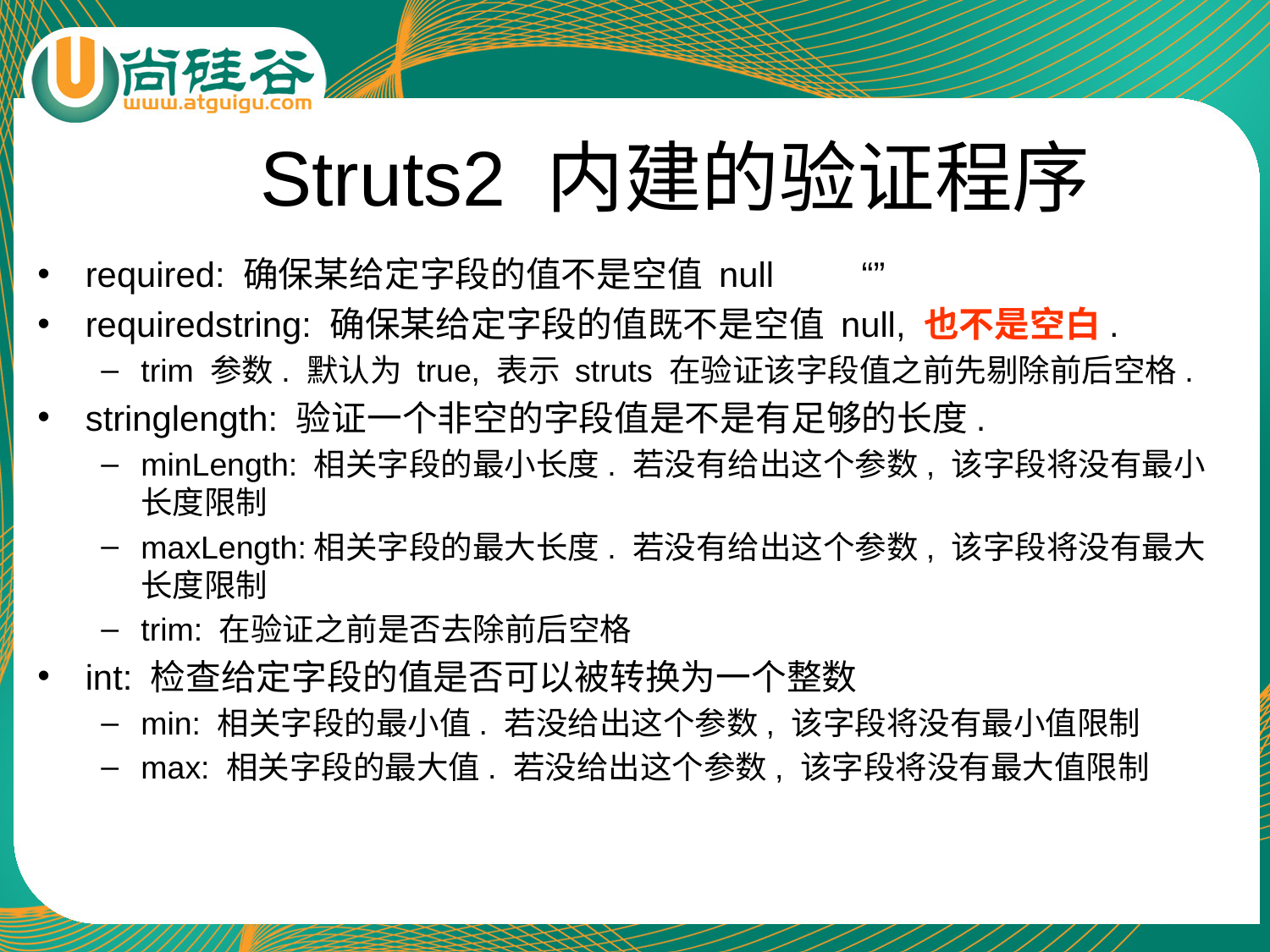

# Struts2 内建的验证程序
required: 确保某给定字段的值不是空值 null         “”
requiredstring: 确保某给定字段的值既不是空值 null, 也不是空白.
trim 参数. 默认为 true, 表示 struts 在验证该字段值之前先剔除前后空格.
stringlength: 验证一个非空的字段值是不是有足够的长度.
minLength: 相关字段的最小长度. 若没有给出这个参数, 该字段将没有最小长度限制
maxLength:相关字段的最大长度. 若没有给出这个参数, 该字段将没有最大长度限制
trim: 在验证之前是否去除前后空格
int: 检查给定字段的值是否可以被转换为一个整数
min: 相关字段的最小值. 若没给出这个参数, 该字段将没有最小值限制
max: 相关字段的最大值. 若没给出这个参数, 该字段将没有最大值限制